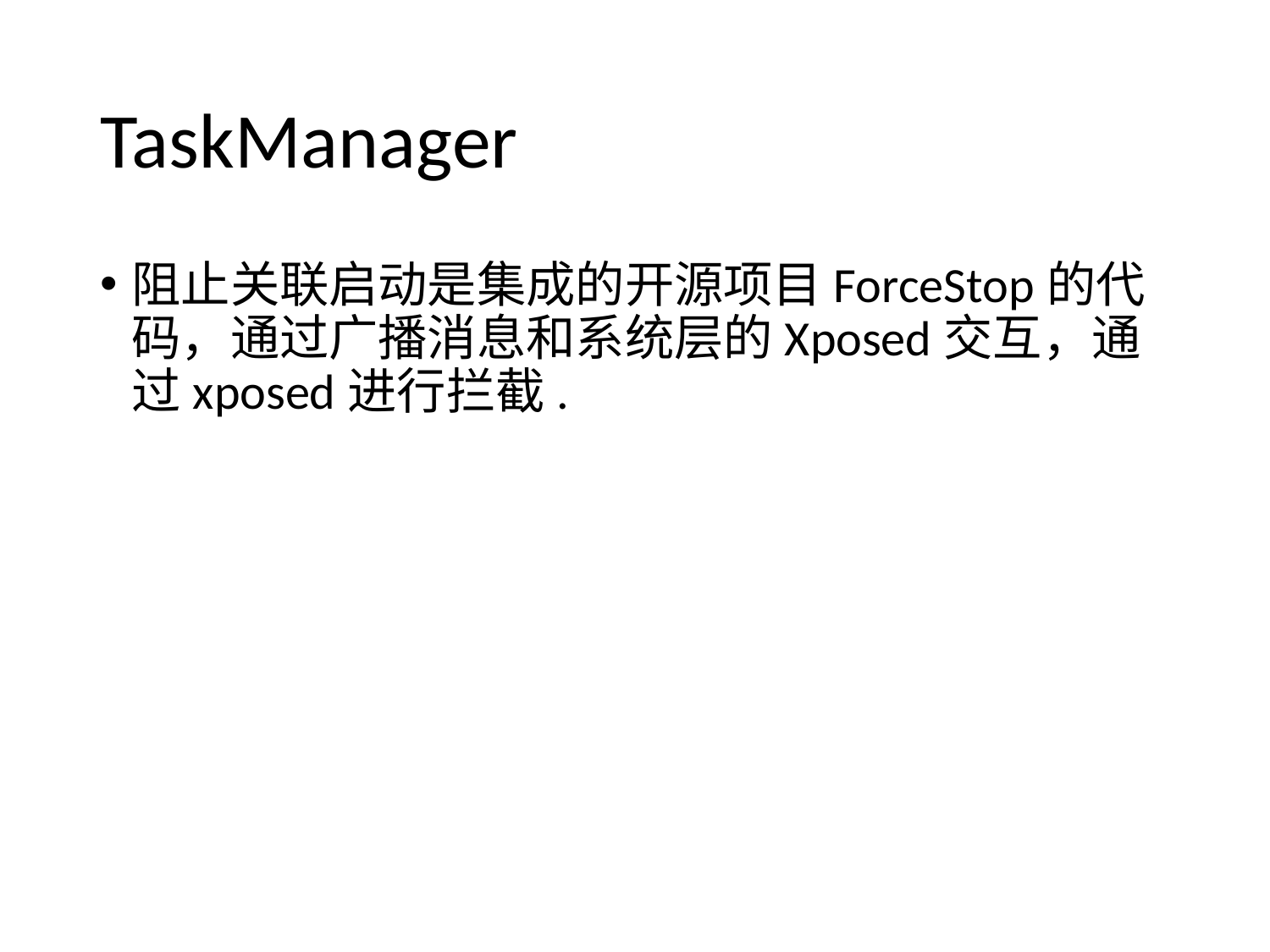

# TaskManager
阻止关联启动是集成的开源项目ForceStop的代码，通过广播消息和系统层的Xposed交互，通过xposed进行拦截.